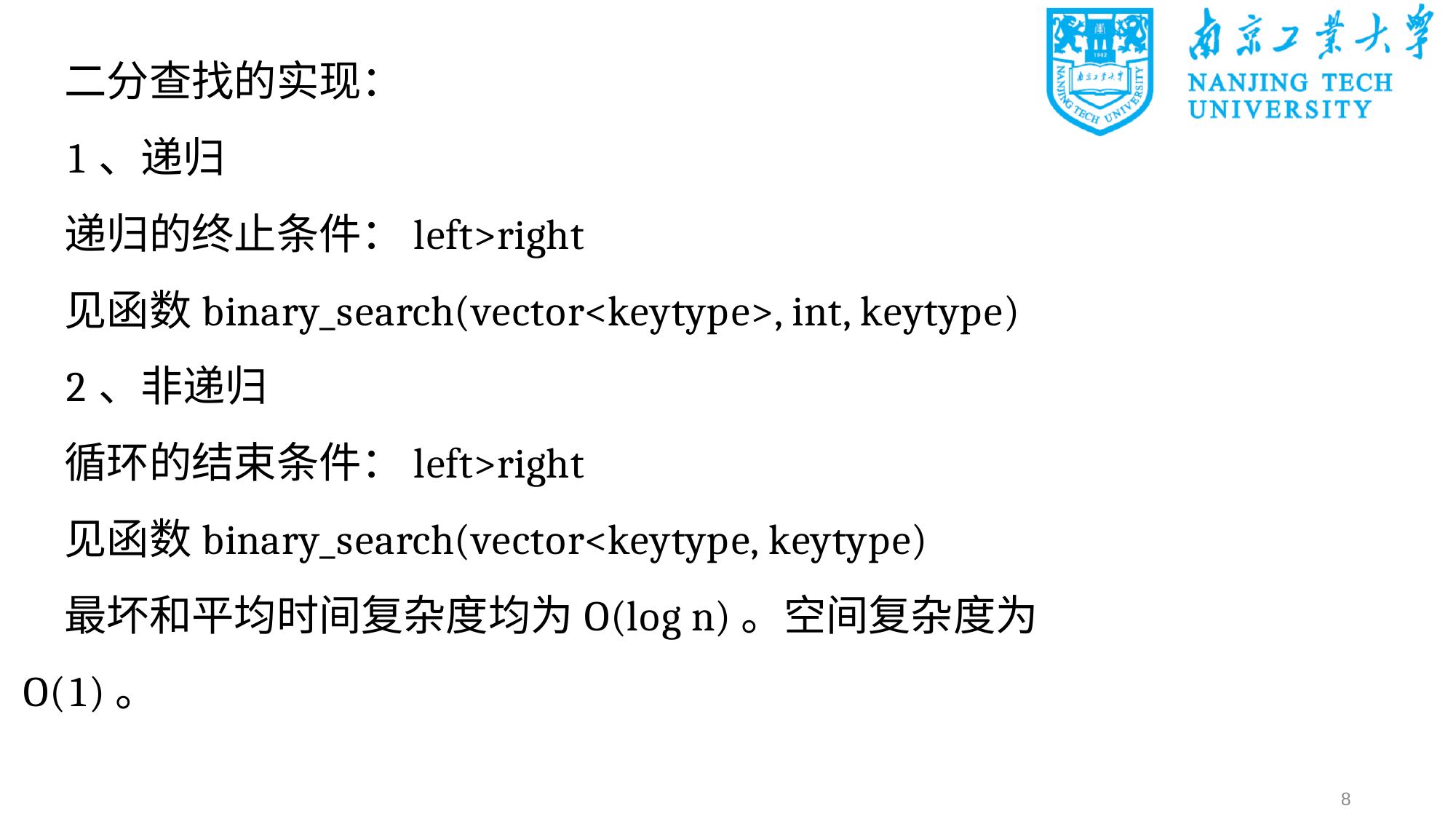

二分查找的实现：
1、递归
递归的终止条件：left>right
见函数binary_search(vector<keytype>, int, keytype)
2、非递归
循环的结束条件：left>right
见函数binary_search(vector<keytype, keytype)
最坏和平均时间复杂度均为O(log n)。空间复杂度为O(1)。
8